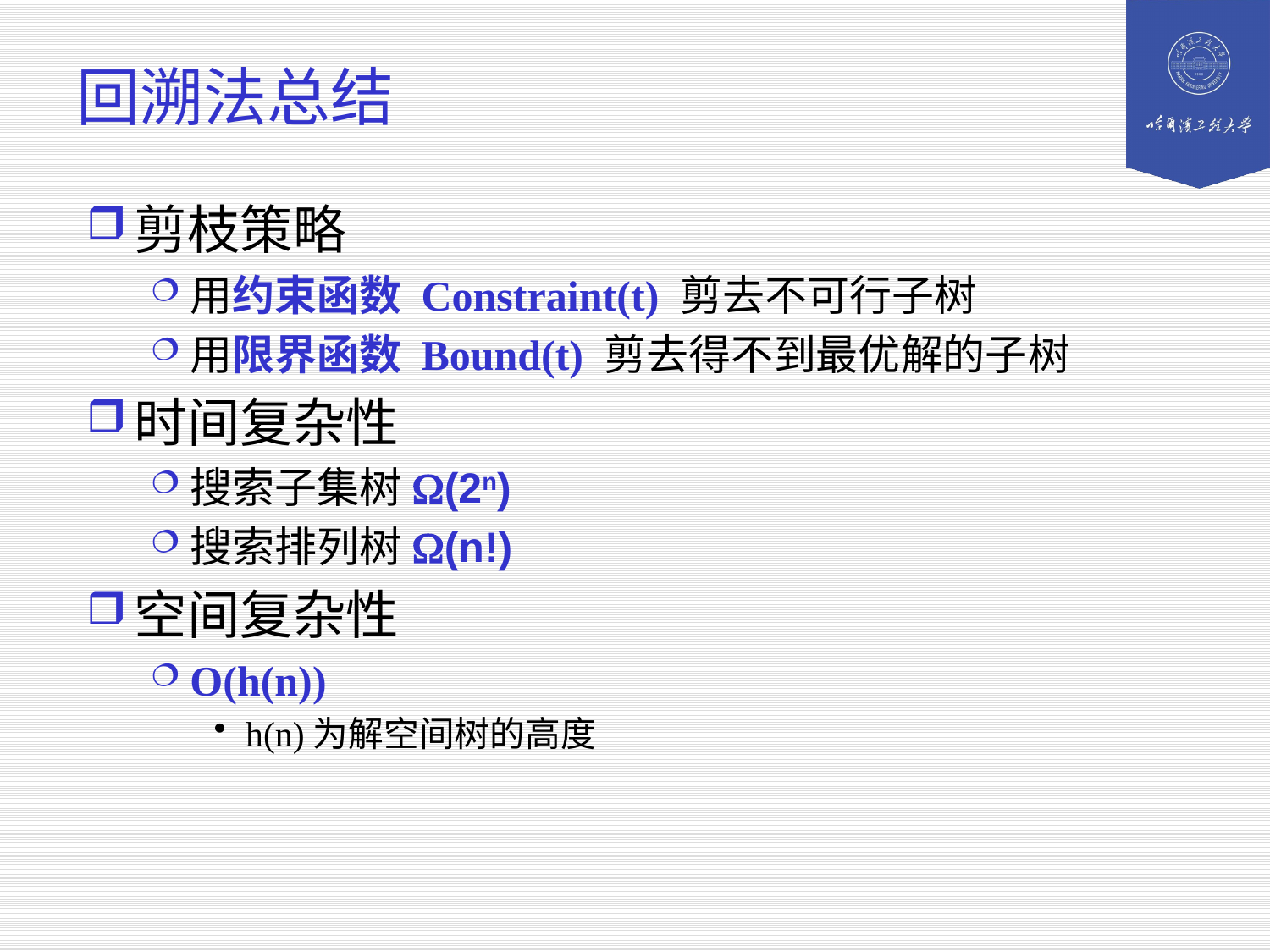

# 回溯法总结
剪枝策略
用约束函数 Constraint(t) 剪去不可行子树
用限界函数 Bound(t) 剪去得不到最优解的子树
时间复杂性
搜索子集树Ω(2n)
搜索排列树Ω(n!)
空间复杂性
O(h(n))
h(n)为解空间树的高度